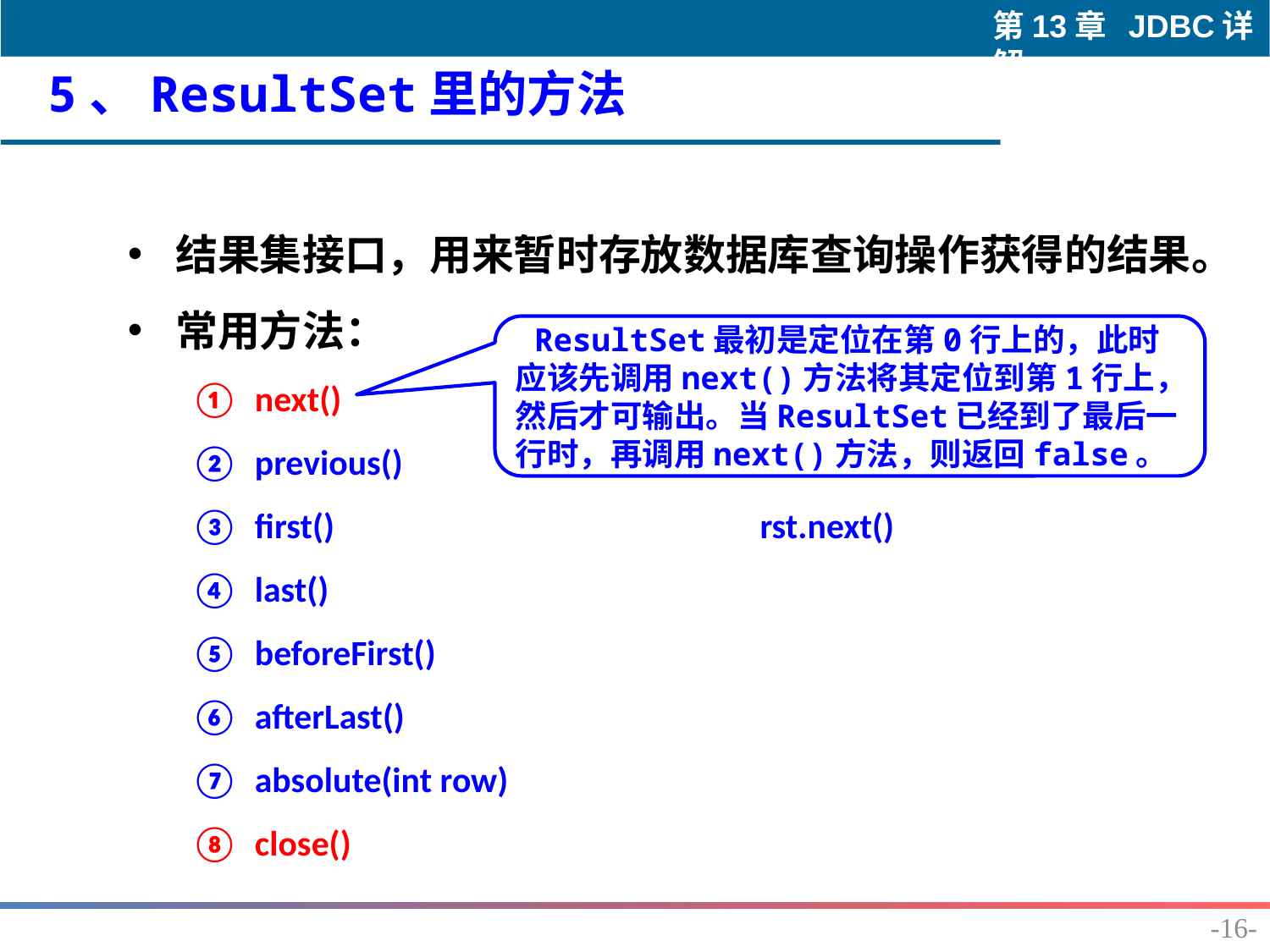

5、ResultSet里的方法
结果集接口，用来暂时存放数据库查询操作获得的结果。
常用方法：
next()
previous()
first()                                                     rst.next()
last()
beforeFirst()
afterLast()
absolute(int row)
close()

 ResultSet最初是定位在第0行上的，此时应该先调用next()方法将其定位到第1行上，然后才可输出。当ResultSet已经到了最后一行时，再调用next()方法，则返回false。
-16-